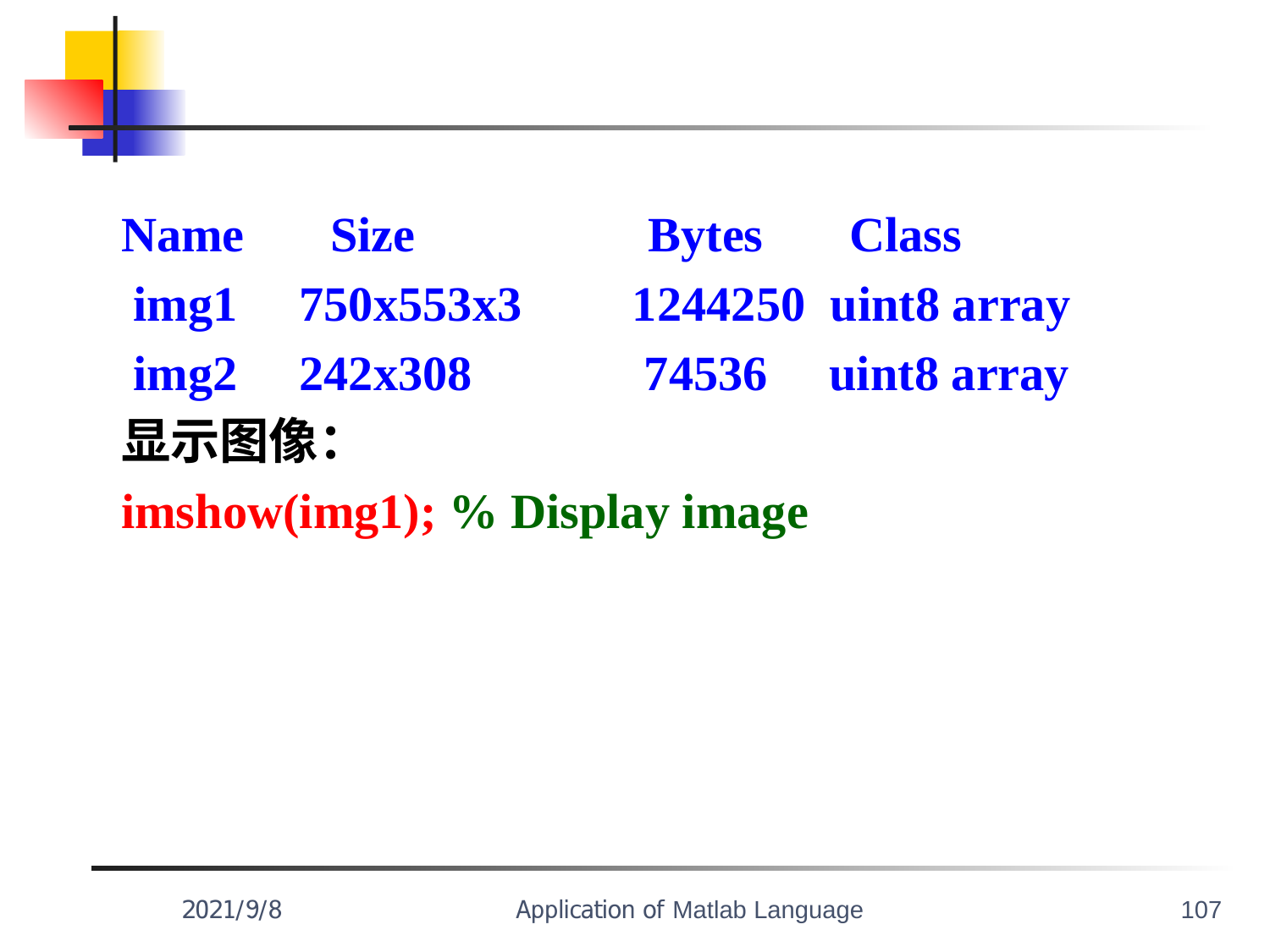

Name       Size                   Bytes       Class
 img1     750x553x3         1244250  uint8 array
 img2     242x308              74536     uint8 array
显示图像：
imshow(img1); % Display image
 2021/9/8
Application of Matlab Language
107